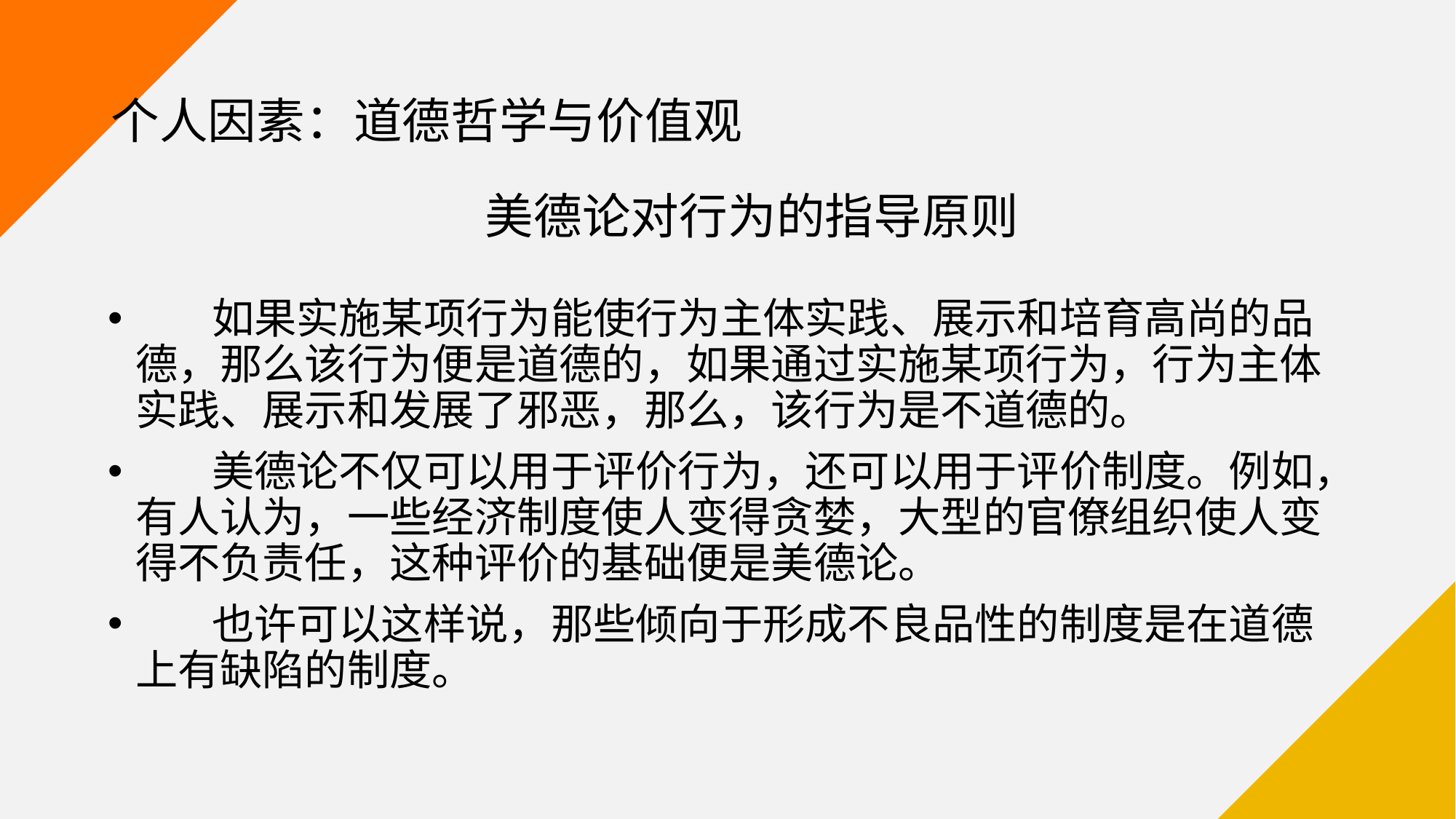

# 个人因素：道德哲学与价值观
美德论对行为的指导原则
       如果实施某项行为能使行为主体实践、展示和培育高尚的品德，那么该行为便是道德的，如果通过实施某项行为，行为主体实践、展示和发展了邪恶，那么，该行为是不道德的。
       美德论不仅可以用于评价行为，还可以用于评价制度。例如，有人认为，一些经济制度使人变得贪婪，大型的官僚组织使人变得不负责任，这种评价的基础便是美德论。
       也许可以这样说，那些倾向于形成不良品性的制度是在道德上有缺陷的制度。